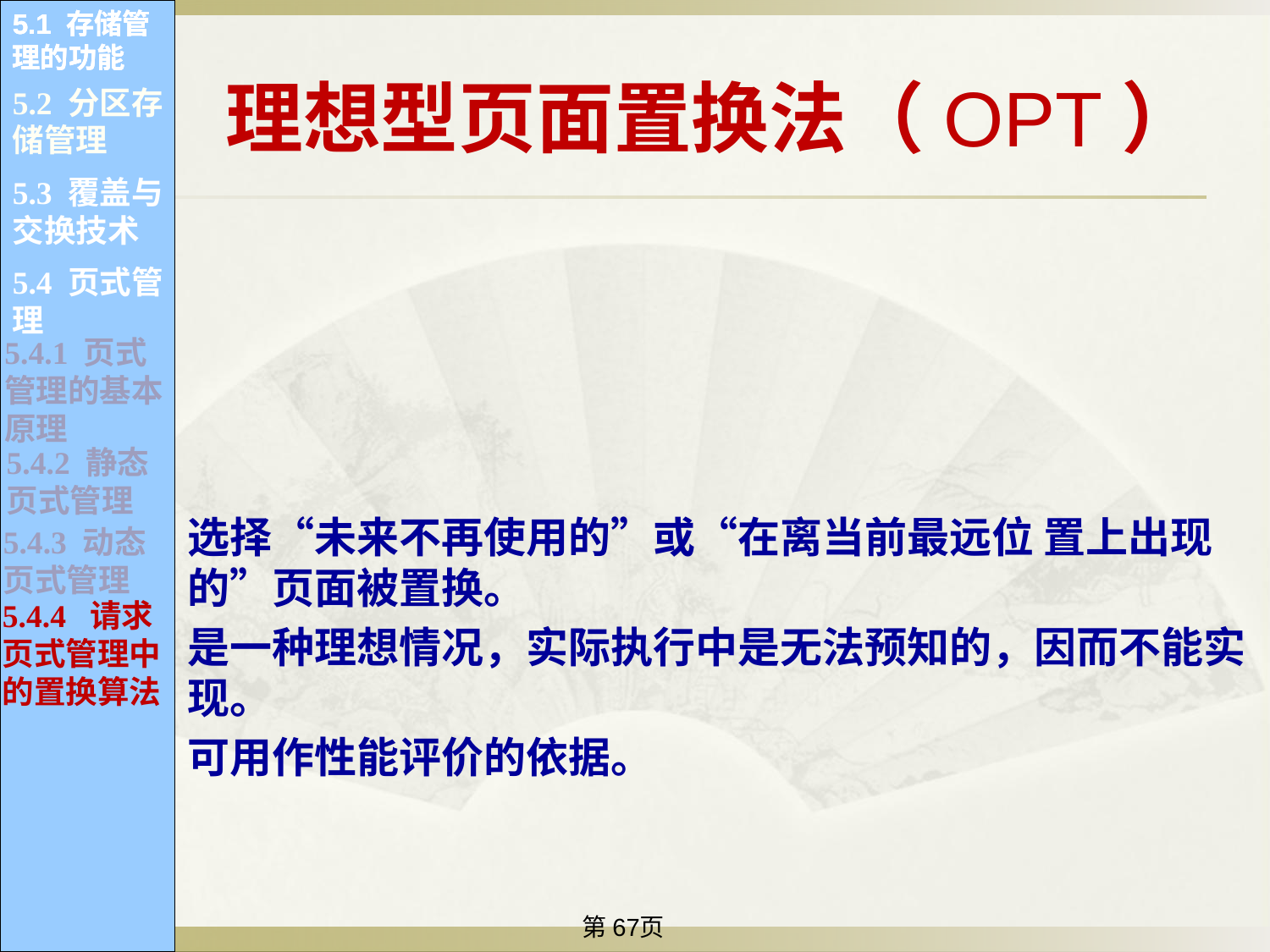

5.1 存储管理的功能

5.1 存储管理的功能
5.1 存储管理的功能
5.1 存储管理的功能

5.1 存储管理的功能

5.1 存储管理的功能
5.1 存储管理的功能
5.1 存储管理的功能

5.1 存储管理的功能

5.1 存储管理的功能
5.1 存储管理的功能
5.1 存储管理的功能
理想型页面置换法（OPT）
5.2 分区存储管理
5.1.1 内存的分配和回收
5.1.2 内存空间的共享
5.1.2 内存空间的共享
5.3 覆盖与交换技术
选择“未来不再使用的”或“在离当前最远位 置上出现的”页面被置换。
是一种理想情况，实际执行中是无法预知的，因而不能实现。
可用作性能评价的依据。

5.1.3 存储保护
5.1.3 存储保护
5.4 页式管理
5.1.4 内存空间的扩充
5.4.1 页式管理的基本原理
5.4.2 静态页式管理
5.4.3 动态页式管理
5.4.4  请求页式管理中的置换算法